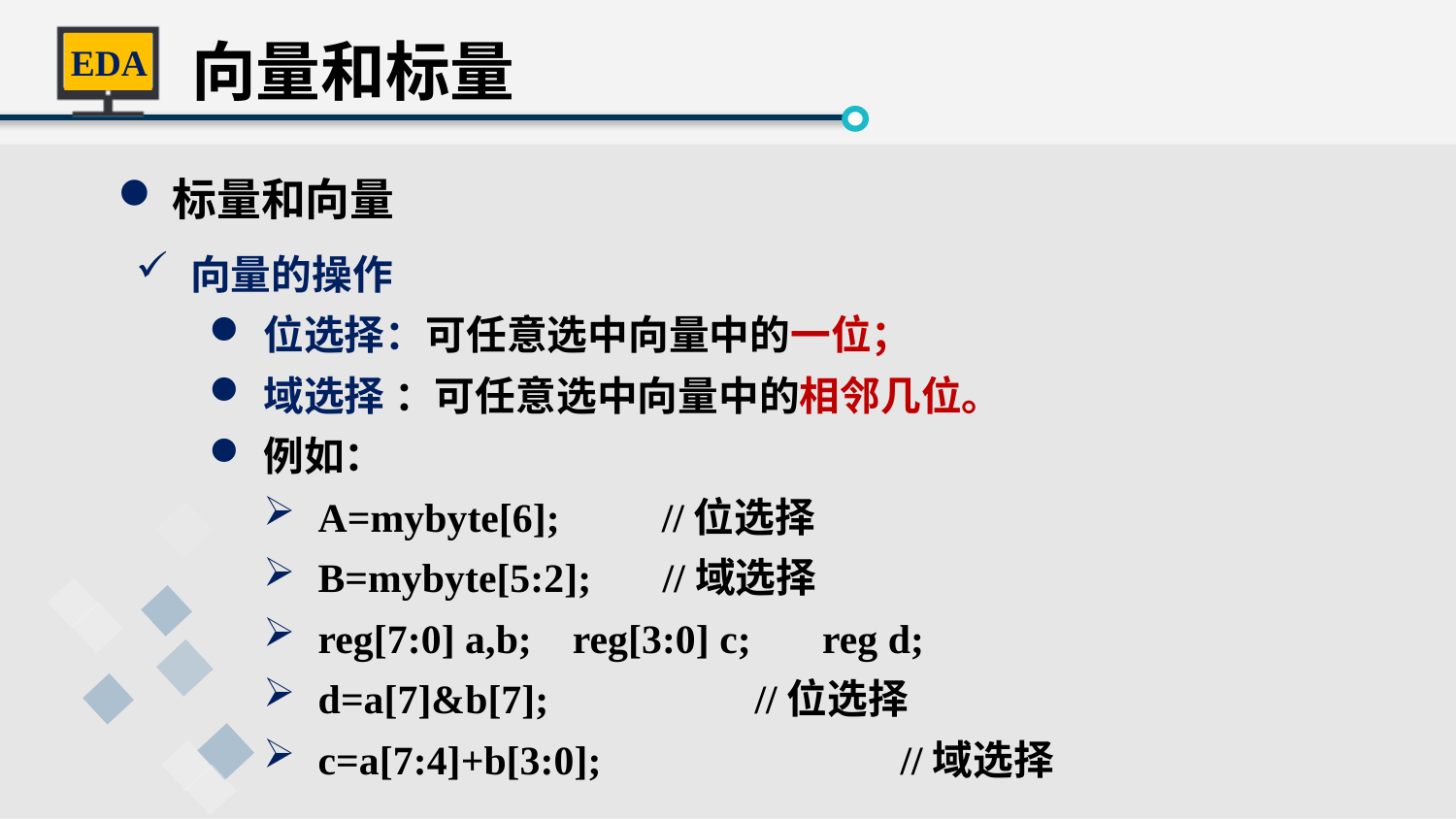

向量和标量
标量和向量
向量的操作
位选择：可任意选中向量中的一位；
域选择 ：可任意选中向量中的相邻几位。
例如：
A=mybyte[6];          //位选择
B=mybyte[5:2];       //域选择
reg[7:0] a,b;    reg[3:0] c;       reg d;
d=a[7]&b[7];     		//位选择
c=a[7:4]+b[3:0];  		//域选择